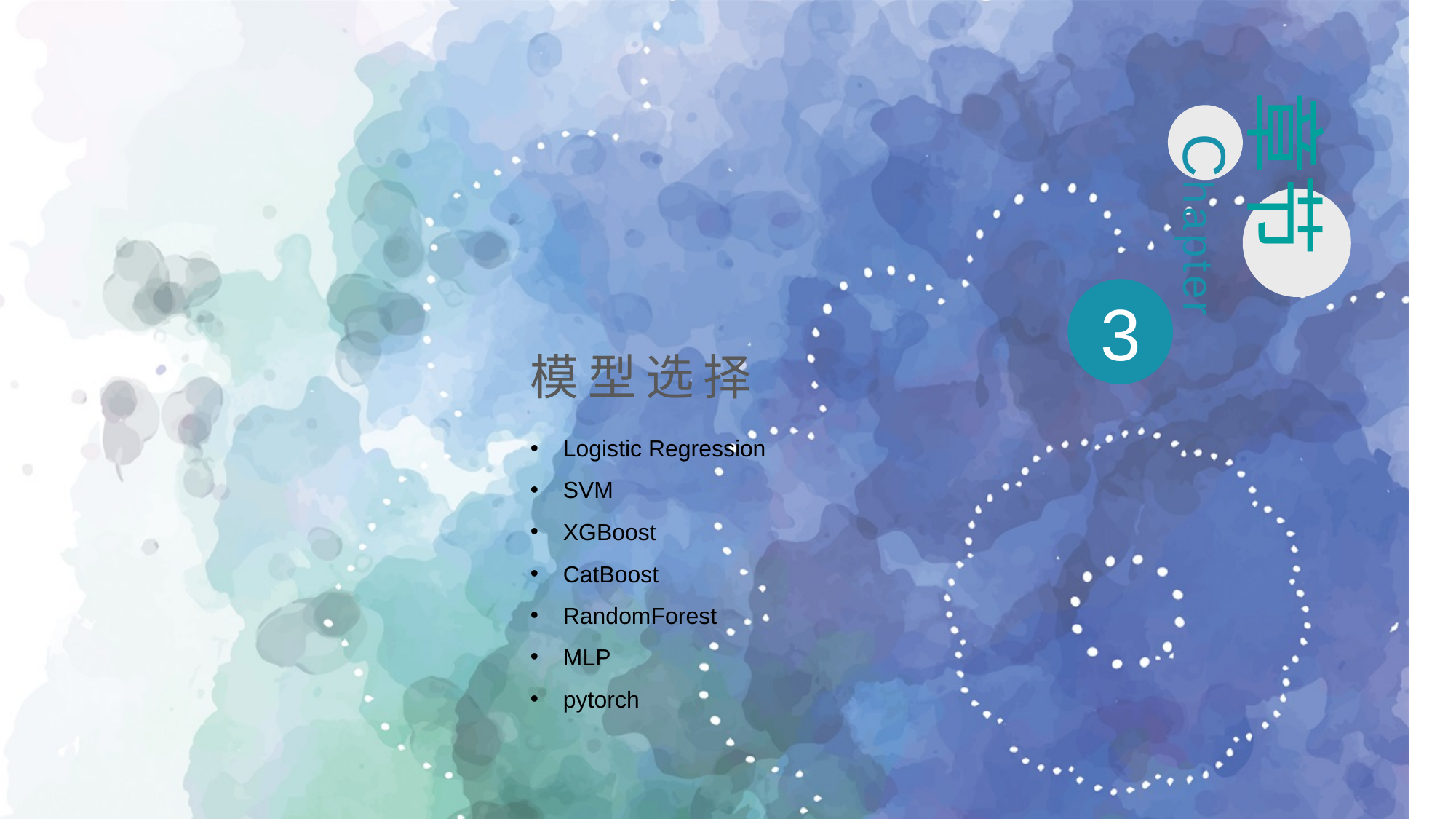

章节

Chapter

3
模型选择
Logistic Regression
SVM
XGBoost
CatBoost
RandomForest
MLP
pytorch